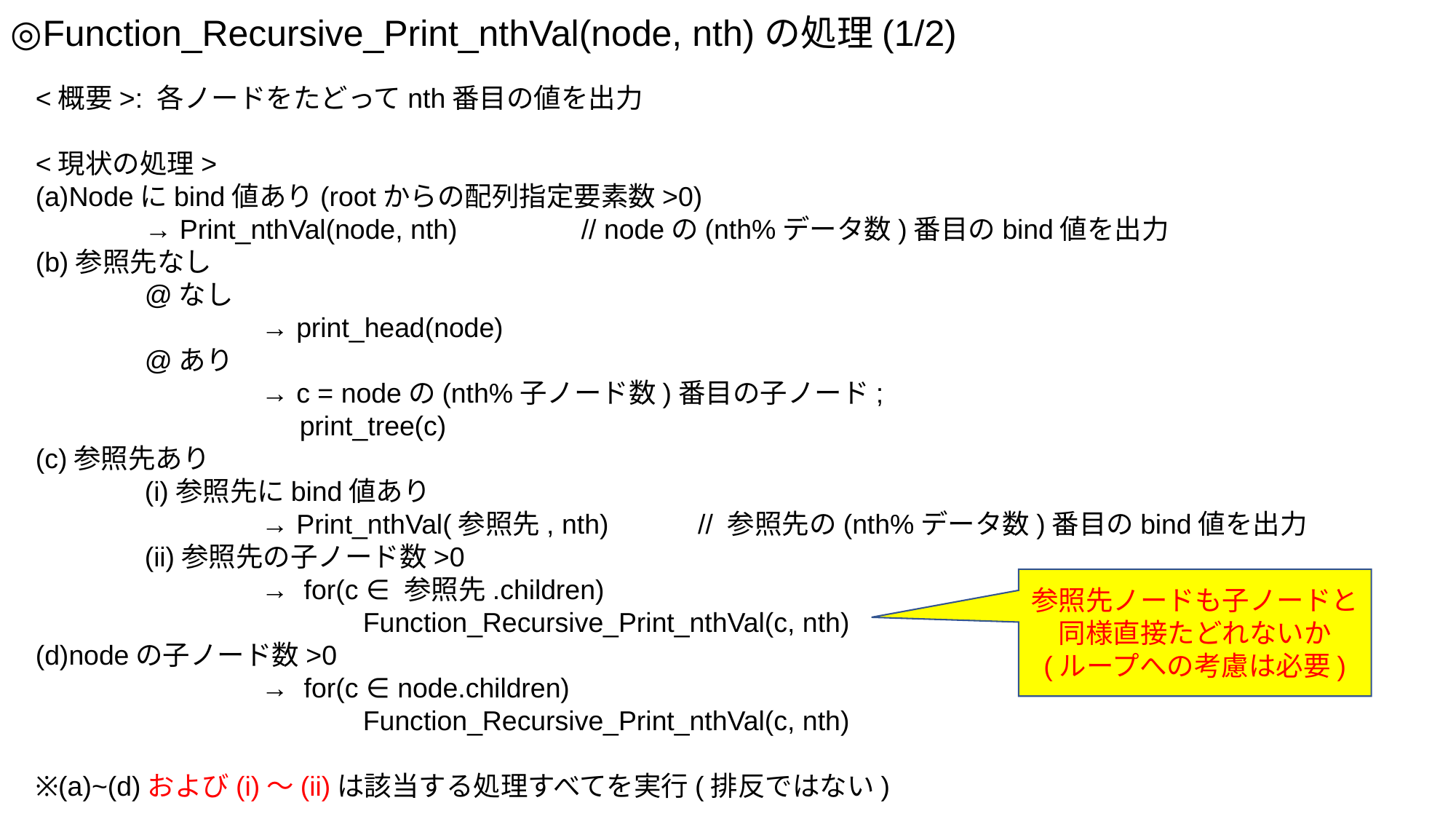

◎Function_Recursive_Print_nthVal(node, nth)の処理(1/2)
<概要>: 各ノードをたどってnth番目の値を出力

<現状の処理>
(a)Nodeにbind値あり(rootからの配列指定要素数>0)
	→ Print_nthVal(node, nth)		// nodeの(nth%データ数)番目のbind値を出力
(b)参照先なし
	@なし
		 → print_head(node)
	@あり
		 → c = nodeの(nth%子ノード数)番目の子ノード;
		      print_tree(c)
(c)参照先あり
	(i)参照先にbind値あり
		 → Print_nthVal(参照先, nth)	 // 参照先の(nth%データ数)番目のbind値を出力
	(ii)参照先の子ノード数>0
		 →  for(c ∈ 参照先.children)
			Function_Recursive_Print_nthVal(c, nth)
(d)nodeの子ノード数>0
		 →  for(c ∈ node.children)
			Function_Recursive_Print_nthVal(c, nth)

※(a)~(d)および(i)～(ii)は該当する処理すべてを実行(排反ではない)
参照先ノードも子ノードと同様直接たどれないか
(ループへの考慮は必要)